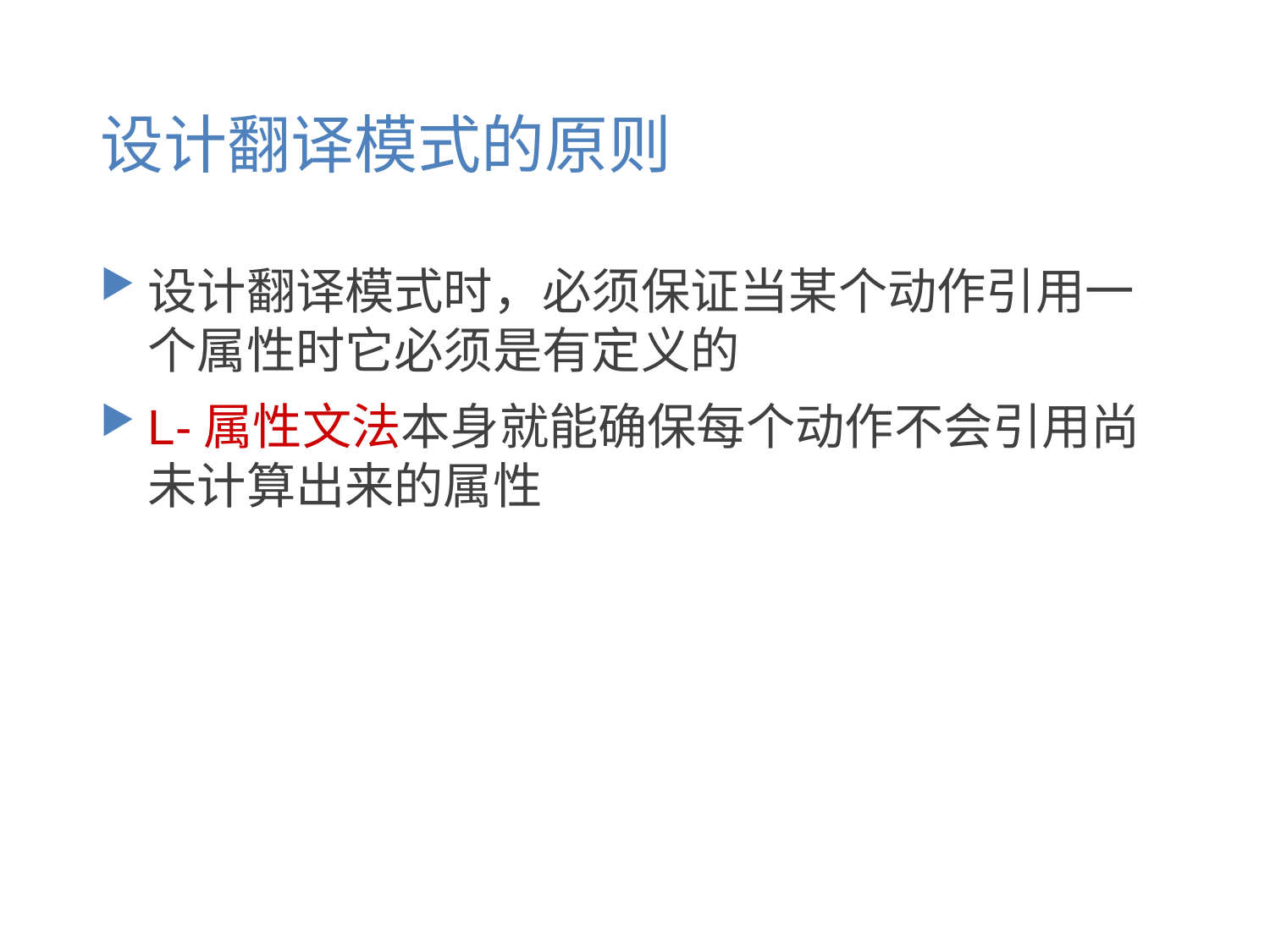

# 设计翻译模式的原则
设计翻译模式时，必须保证当某个动作引用一个属性时它必须是有定义的
L-属性文法本身就能确保每个动作不会引用尚未计算出来的属性